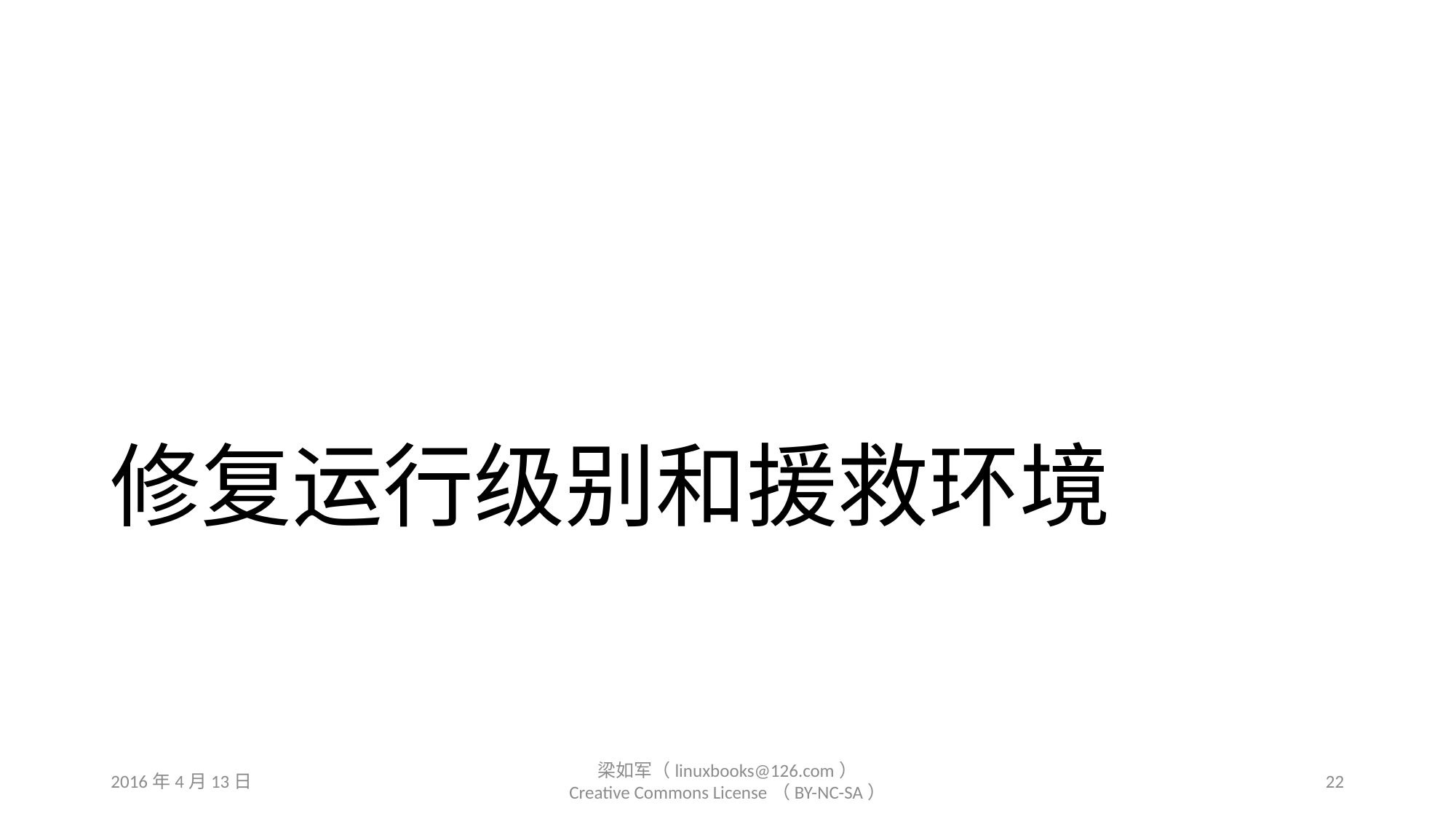

# 修复运行级别和援救环境

2016年4月13日
22
梁如军（linuxbooks@126.com）
Creative Commons License（BY-NC-SA）